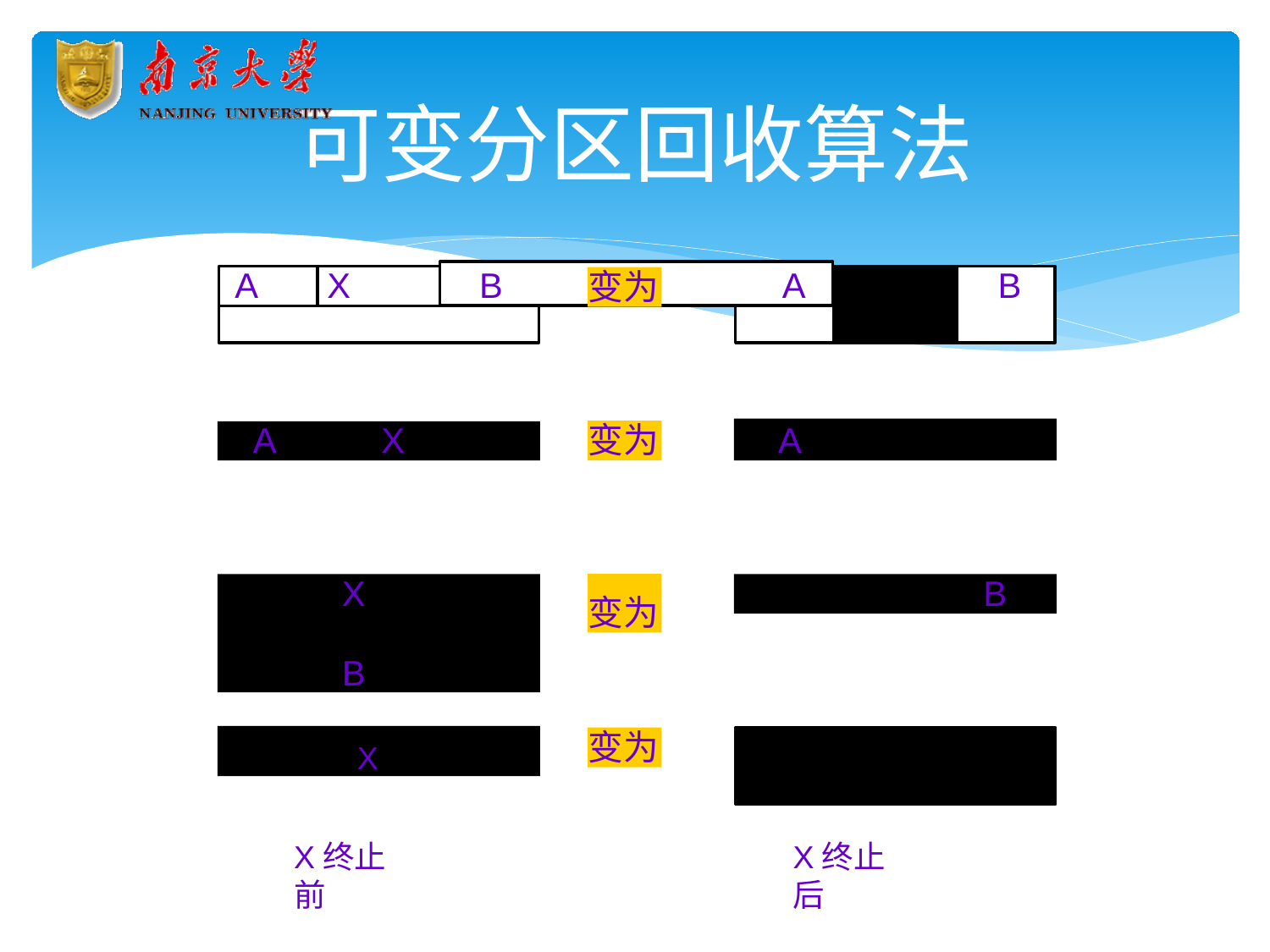

# 可变分区回收算法
B	A
B

A
X

变为

A
变为
A	X
变为
X	B
B
X
变为

x
X终止前
X终止后